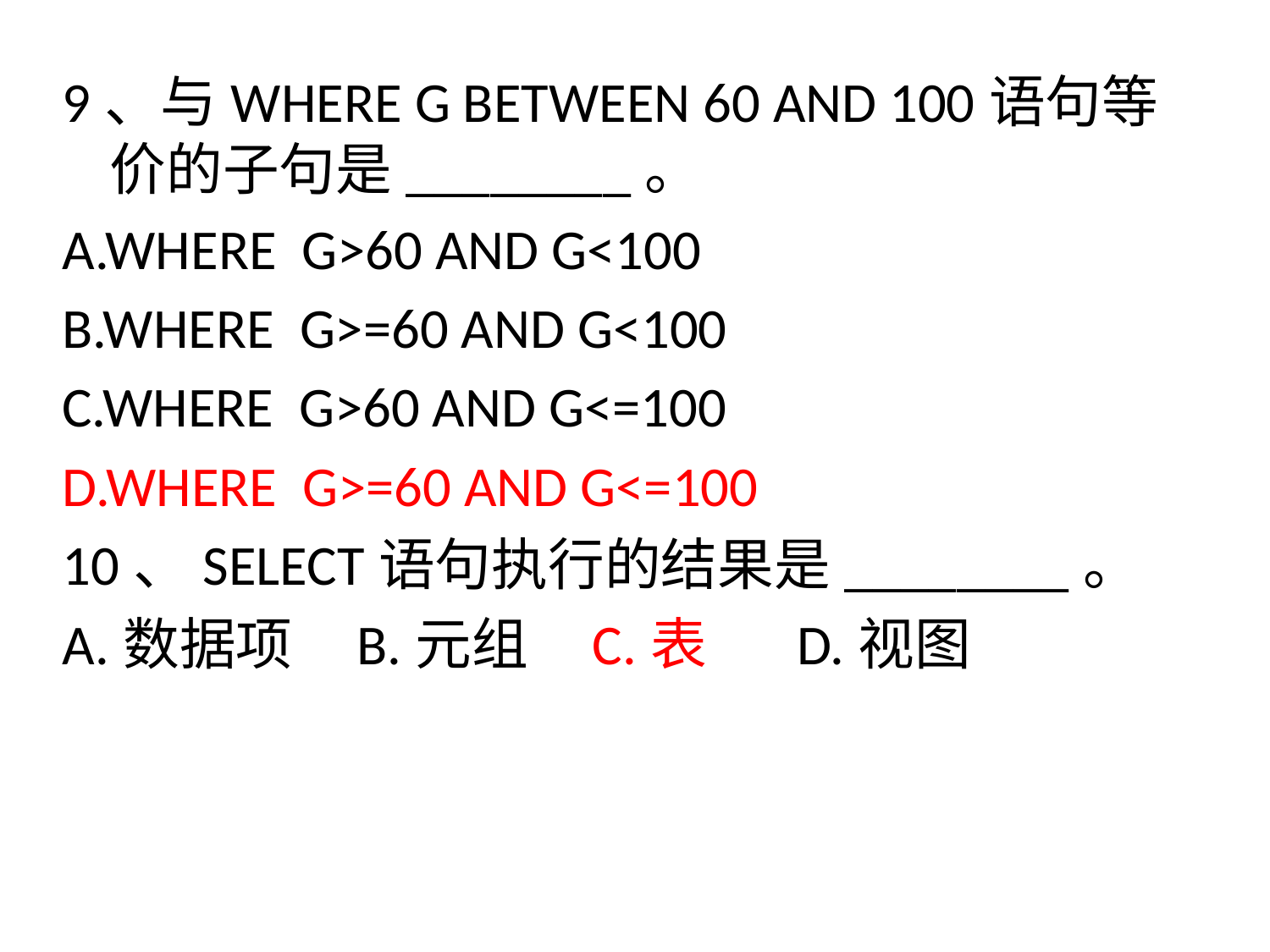

9、与WHERE G BETWEEN 60 AND 100语句等价的子句是________。
A.WHERE  G>60 AND G<100
B.WHERE  G>=60 AND G<100
C.WHERE  G>60 AND G<=100
D.WHERE  G>=60 AND G<=100
10、SELECT语句执行的结果是________。
A.数据项    B.元组    C.表      D.视图